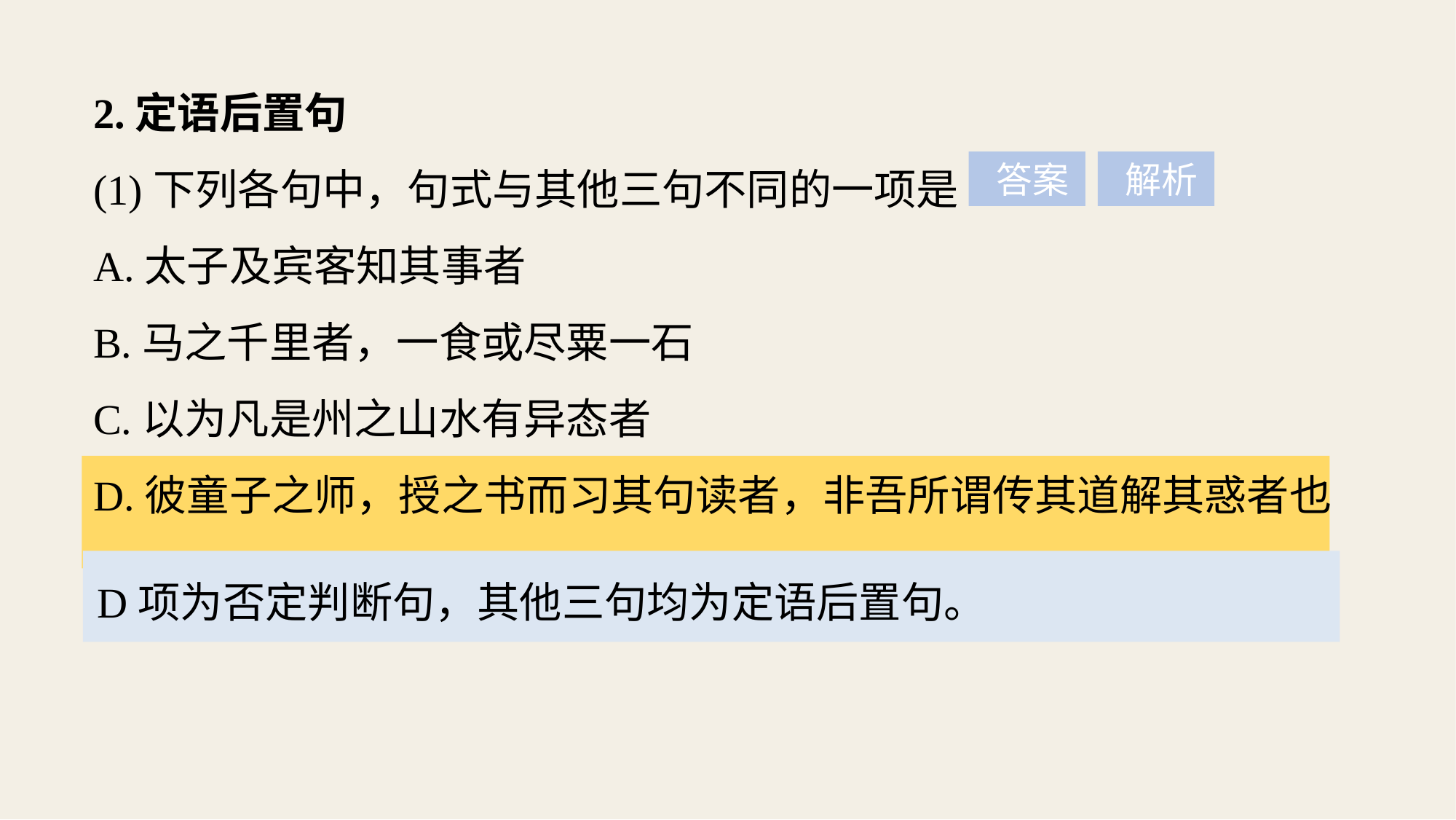

2.定语后置句
(1)下列各句中，句式与其他三句不同的一项是
A.太子及宾客知其事者
B.马之千里者，一食或尽粟一石
C.以为凡是州之山水有异态者
D.彼童子之师，授之书而习其句读者，非吾所谓传其道解其惑者也
 答案
 解析

D项为否定判断句，其他三句均为定语后置句。